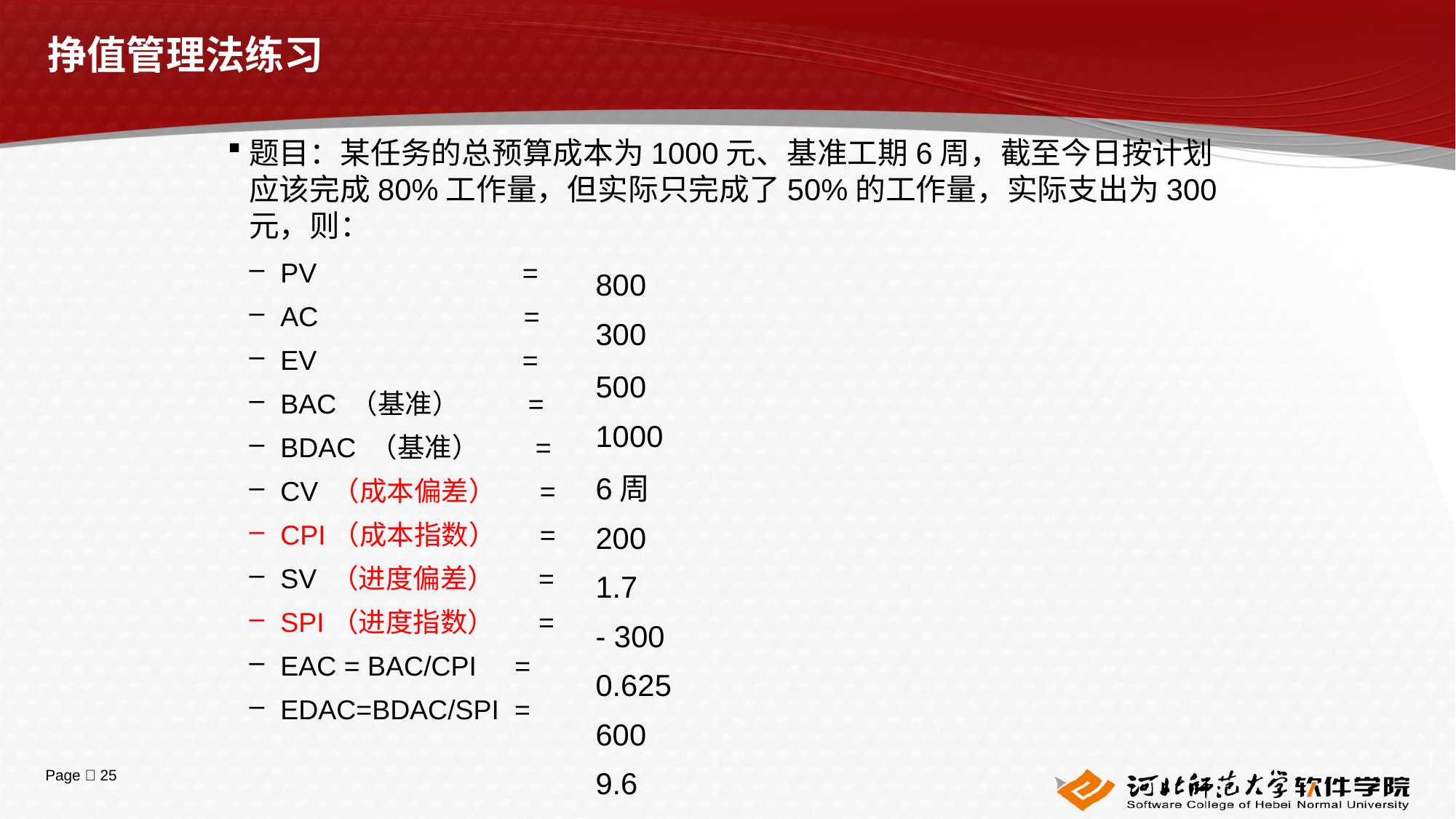

# 挣值管理法练习
题目：某任务的总预算成本为1000元、基准工期6周，截至今日按计划应该完成80%工作量，但实际只完成了50%的工作量，实际支出为300元，则：
PV                           =
AC                           =
EV                           =
BAC （基准）          =
BDAC （基准）        =
CV （成本偏差）      =
CPI（成本指数）      =
SV （进度偏差）      =
SPI（进度指数）      =
EAC = BAC/CPI     =
EDAC=BDAC/SPI  =
800
300
500
1000
6周
200
1.7
- 300
0.625
600
9.6周